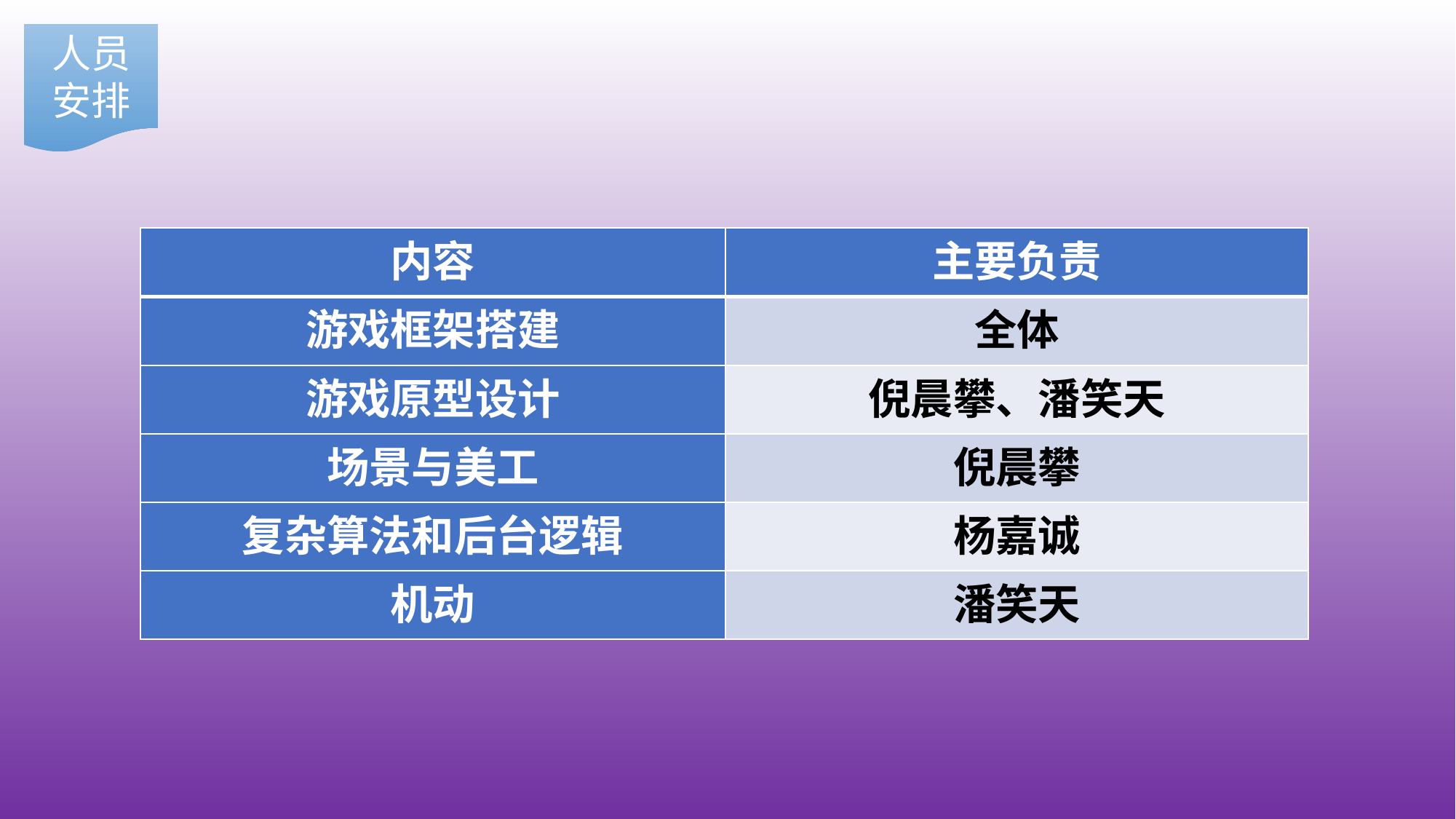

人员安排
| 内容 | 主要负责 |
| --- | --- |
| 游戏框架搭建 | 全体 |
| 游戏原型设计 | 倪晨攀、潘笑天 |
| 场景与美工 | 倪晨攀 |
| 复杂算法和后台逻辑 | 杨嘉诚 |
| 机动 | 潘笑天 |